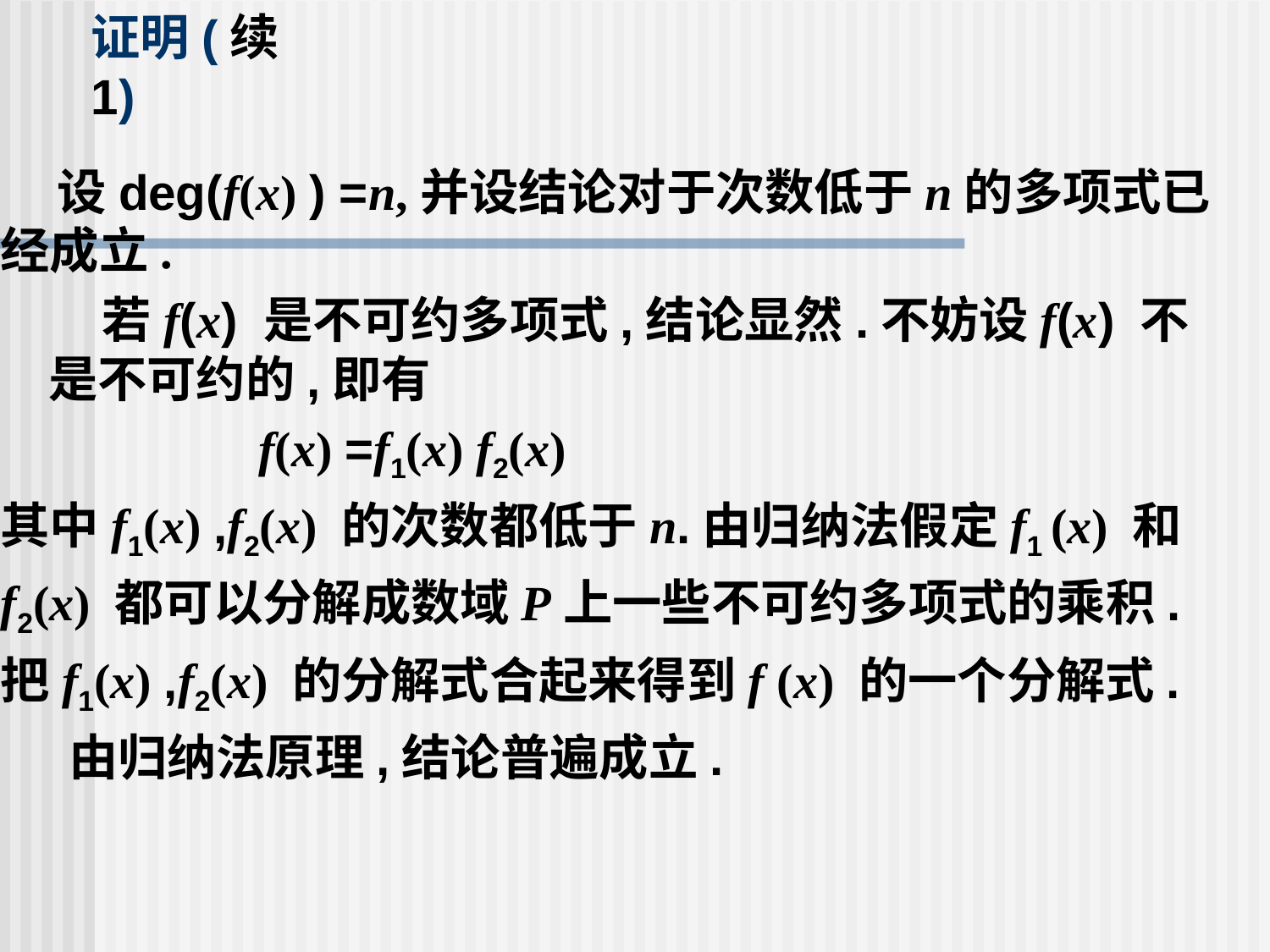

# 证明(续1)
    设deg(f(x) ) =n,并设结论对于次数低于n的多项式已经成立.
        若f(x) 是不可约多项式,结论显然.不妨设f(x) 不是不可约的,即有
                     f(x) =f1(x) f2(x)
其中f1(x) ,f2(x) 的次数都低于n.由归纳法假定f1 (x) 和
f2(x) 都可以分解成数域P上一些不可约多项式的乘积.
把f1(x) ,f2(x) 的分解式合起来得到f (x) 的一个分解式.
     由归纳法原理,结论普遍成立.